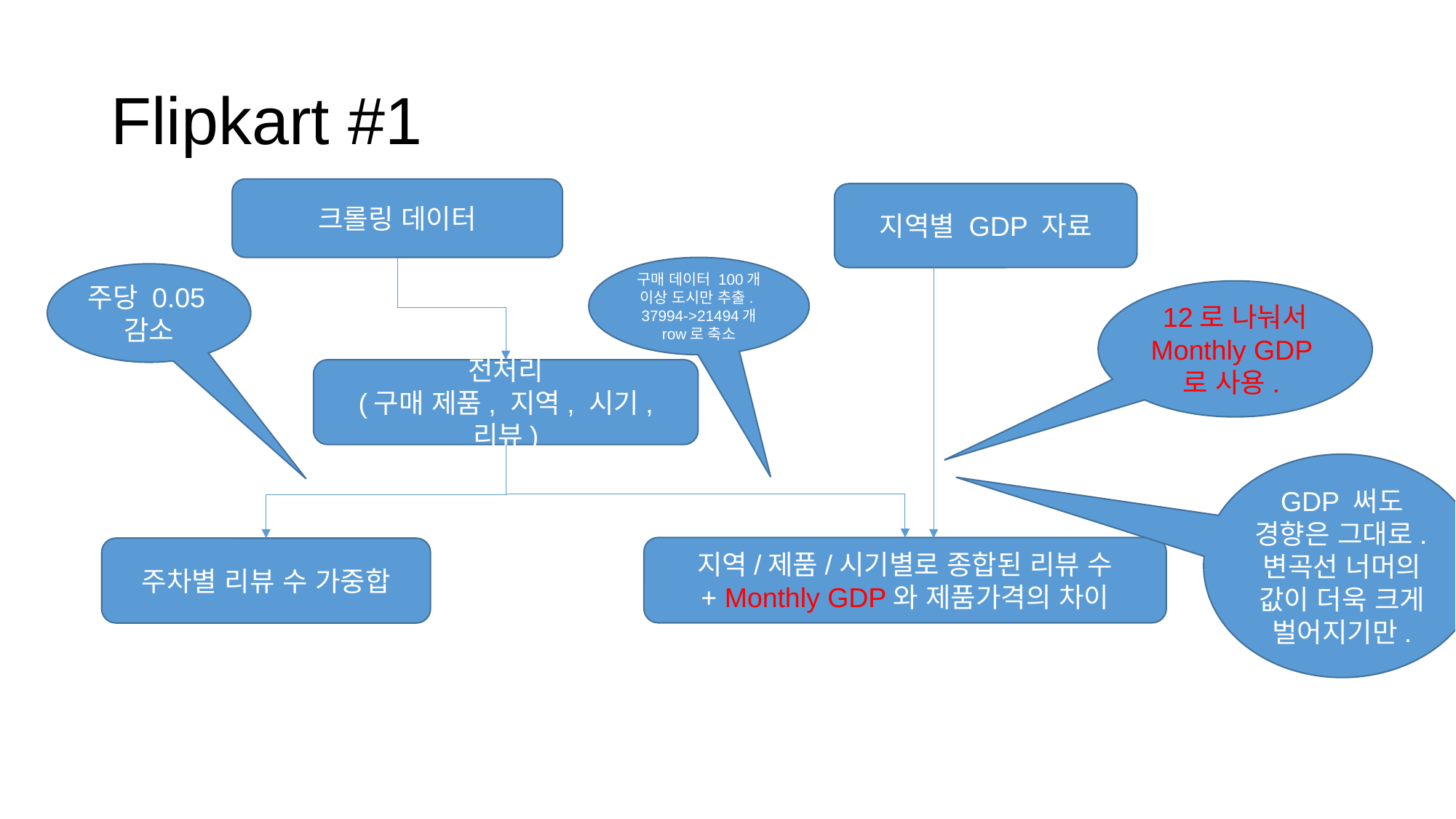

# Flipkart #1
크롤링 데이터
지역별 GDP 자료
구매 데이터 100개 이상 도시만 추출.
37994->21494개 row로 축소
주당 0.05감소
12로 나눠서 Monthly GDP로 사용.
전처리
(구매 제품, 지역, 시기, 리뷰)
GDP 써도 경향은 그대로.변곡선 너머의 값이 더욱 크게 벌어지기만.
지역/제품/시기별로 종합된 리뷰 수
+ Monthly GDP와 제품가격의 차이
주차별 리뷰 수 가중합